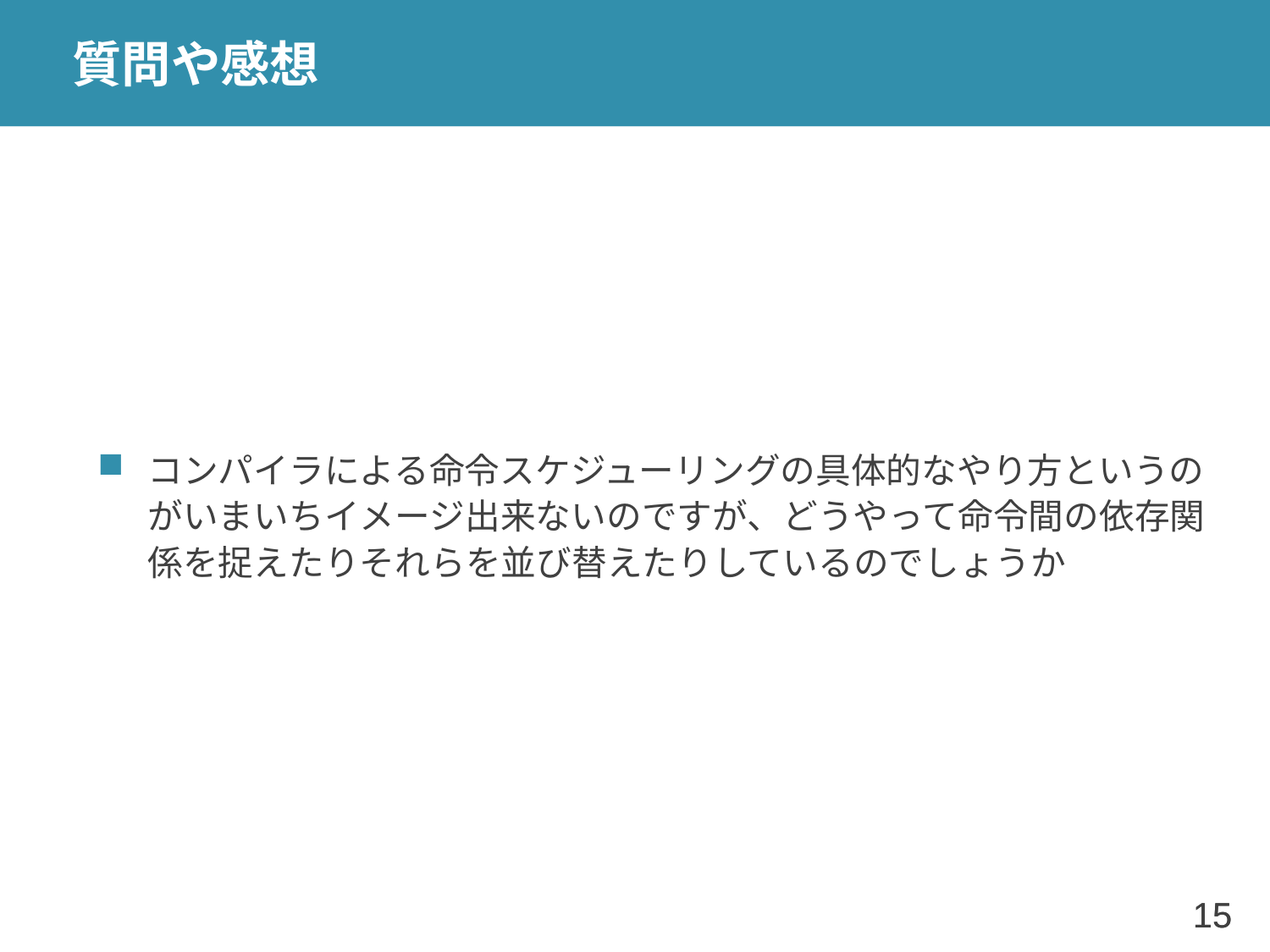

# 質問や感想
コンパイラによる命令スケジューリングの具体的なやり方というのがいまいちイメージ出来ないのですが、どうやって命令間の依存関係を捉えたりそれらを並び替えたりしているのでしょうか